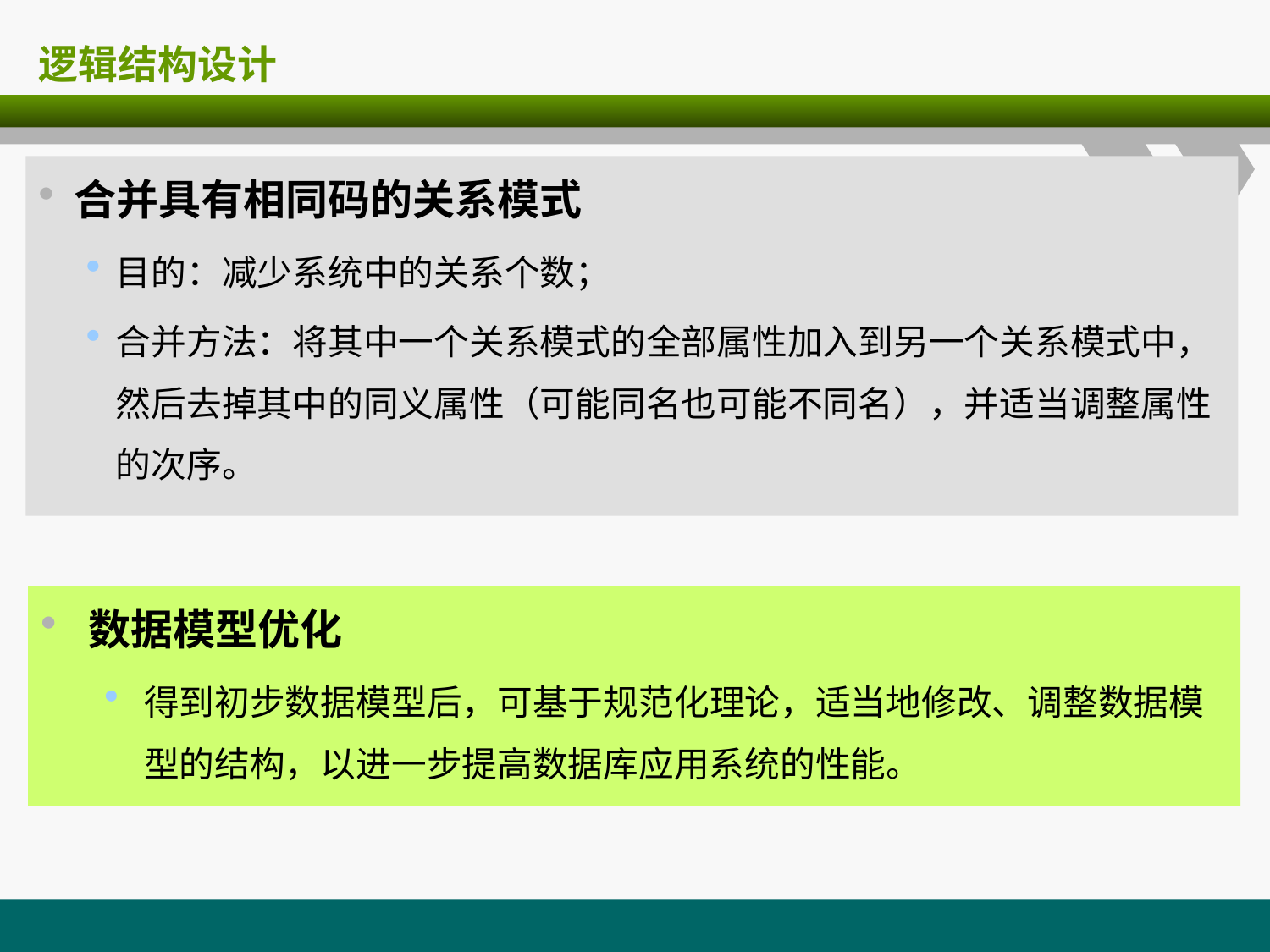

# 逻辑结构设计
合并具有相同码的关系模式
目的：减少系统中的关系个数；
合并方法：将其中一个关系模式的全部属性加入到另一个关系模式中，然后去掉其中的同义属性（可能同名也可能不同名），并适当调整属性的次序。
数据模型优化
得到初步数据模型后，可基于规范化理论，适当地修改、调整数据模型的结构，以进一步提高数据库应用系统的性能。